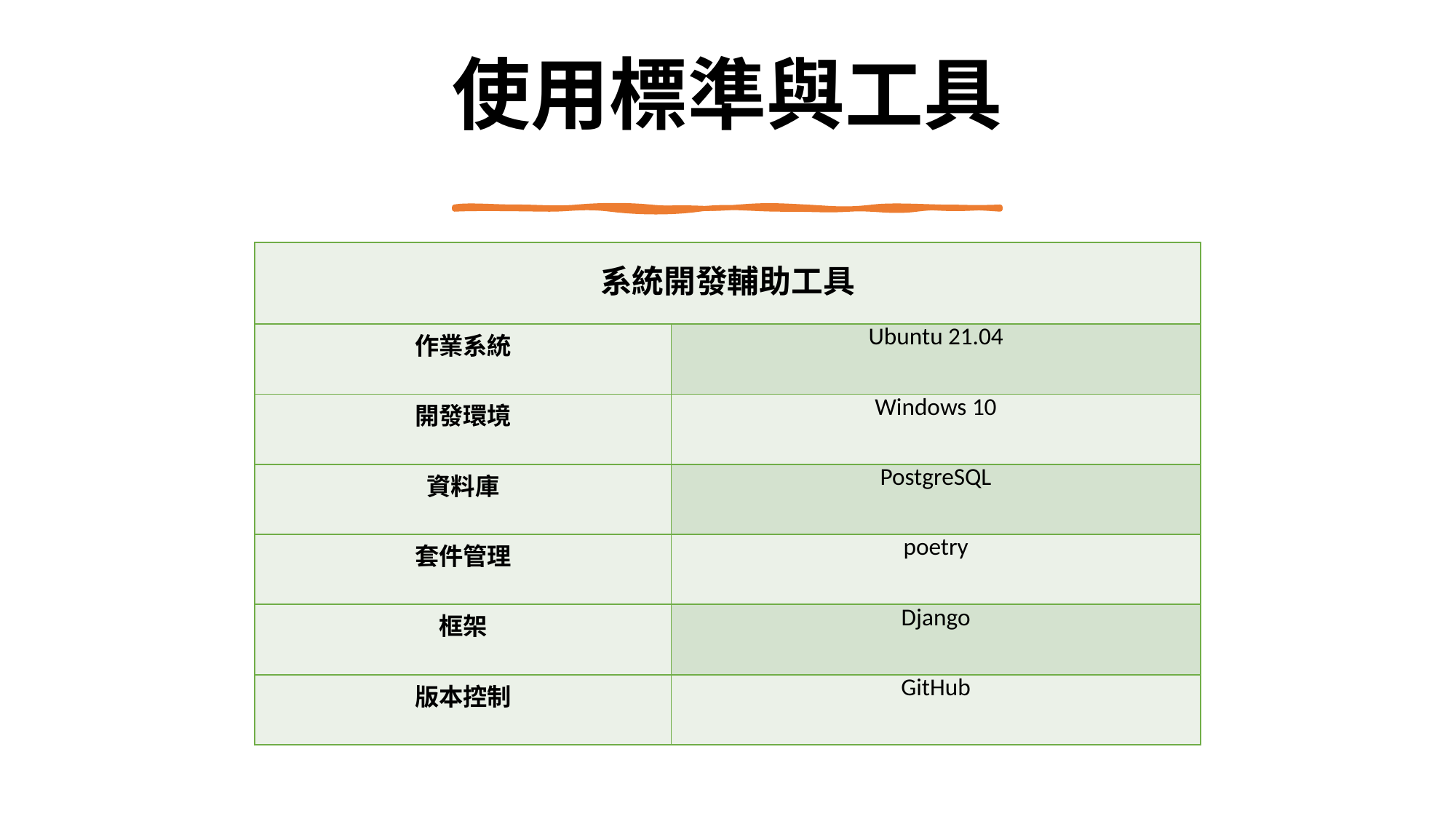

# 使用標準與工具

| 系統開發輔助工具 |  |
| --- | --- |
| 作業系統 | Ubuntu 21.04 |
| 開發環境 | Windows 10 |
| 資料庫 | PostgreSQL |
| 套件管理 | poetry |
| 框架 | Django |
| 版本控制 | GitHub |